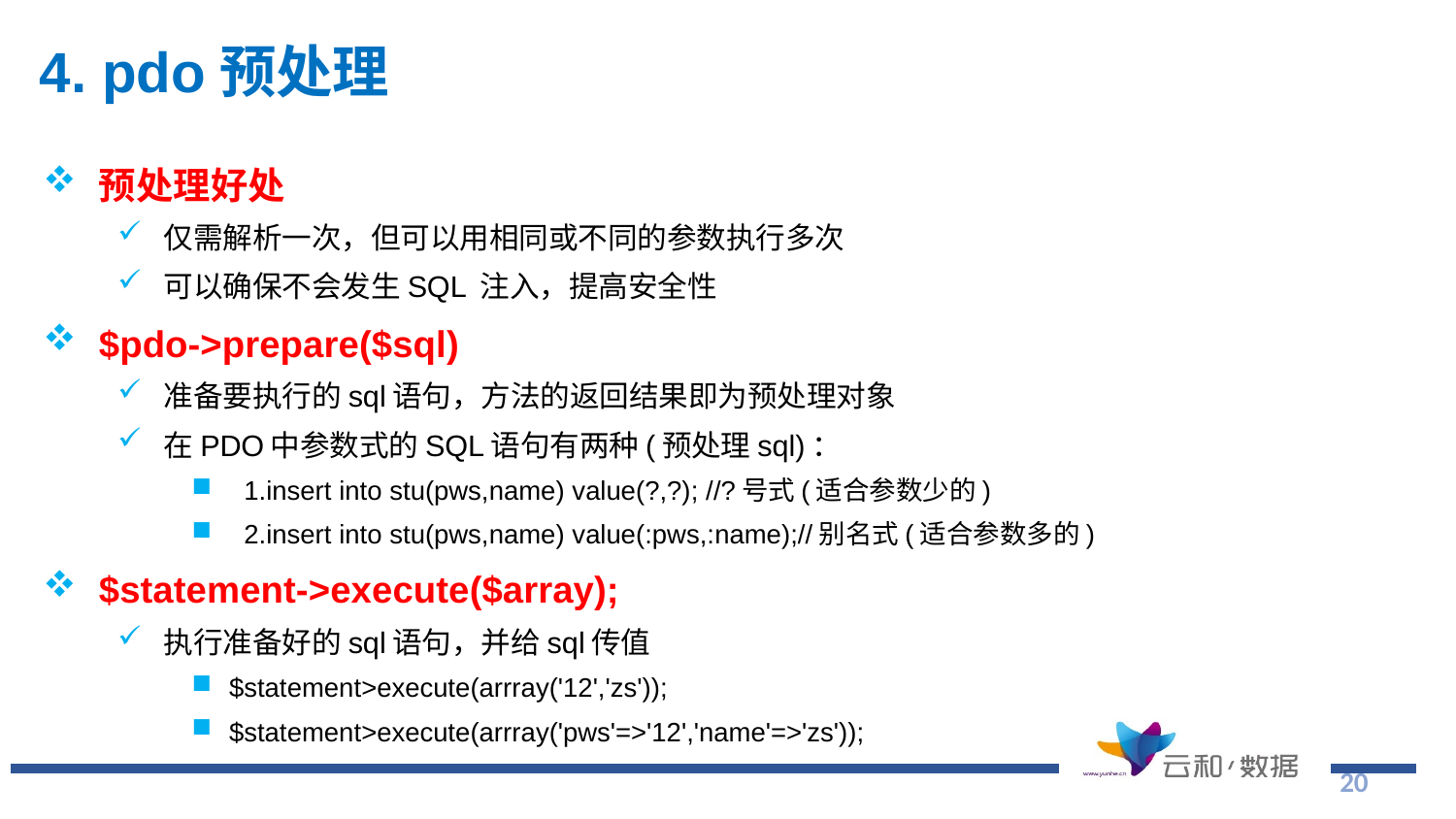

# 4. pdo预处理
预处理好处
仅需解析一次，但可以用相同或不同的参数执行多次
可以确保不会发生SQL 注入，提高安全性
$pdo->prepare($sql)
准备要执行的sql语句，方法的返回结果即为预处理对象
在PDO中参数式的SQL语句有两种(预处理sql)：
  1.insert into stu(pws,name) value(?,?); //?号式(适合参数少的)
  2.insert into stu(pws,name) value(:pws,:name);//别名式(适合参数多的)
$statement->execute($array);
执行准备好的sql语句，并给sql传值
$statement>execute(arrray('12','zs'));
$statement>execute(arrray('pws'=>'12','name'=>'zs'));
20